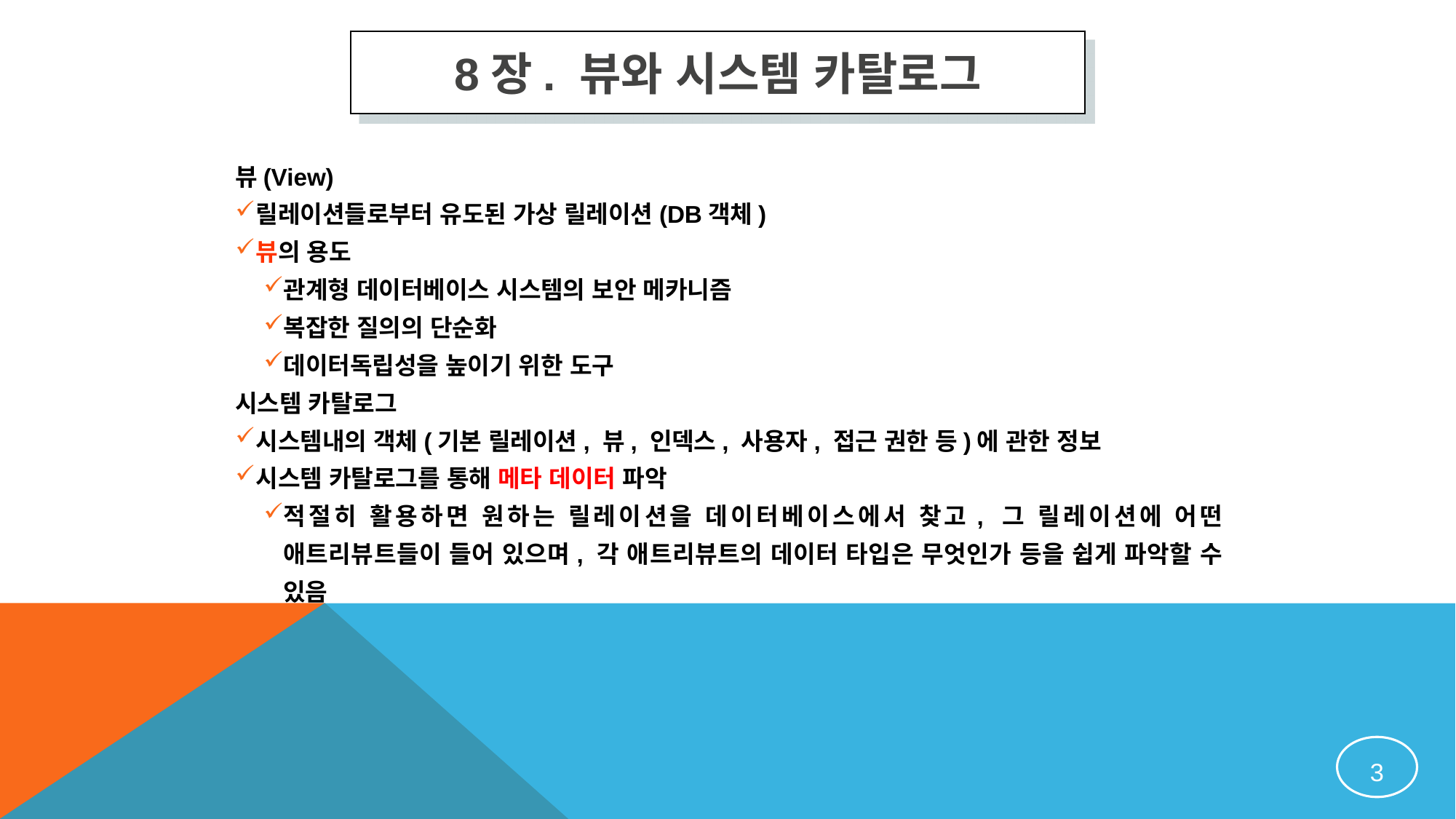

8장. 뷰와 시스템 카탈로그
뷰(View)
릴레이션들로부터 유도된 가상 릴레이션(DB객체)
뷰의 용도
관계형 데이터베이스 시스템의 보안 메카니즘
복잡한 질의의 단순화
데이터독립성을 높이기 위한 도구
시스템 카탈로그
시스템내의 객체(기본 릴레이션, 뷰, 인덱스, 사용자, 접근 권한 등)에 관한 정보
시스템 카탈로그를 통해 메타 데이터 파악
적절히 활용하면 원하는 릴레이션을 데이터베이스에서 찾고, 그 릴레이션에 어떤 애트리뷰트들이 들어 있으며, 각 애트리뷰트의 데이터 타입은 무엇인가 등을 쉽게 파악할 수 있음

3